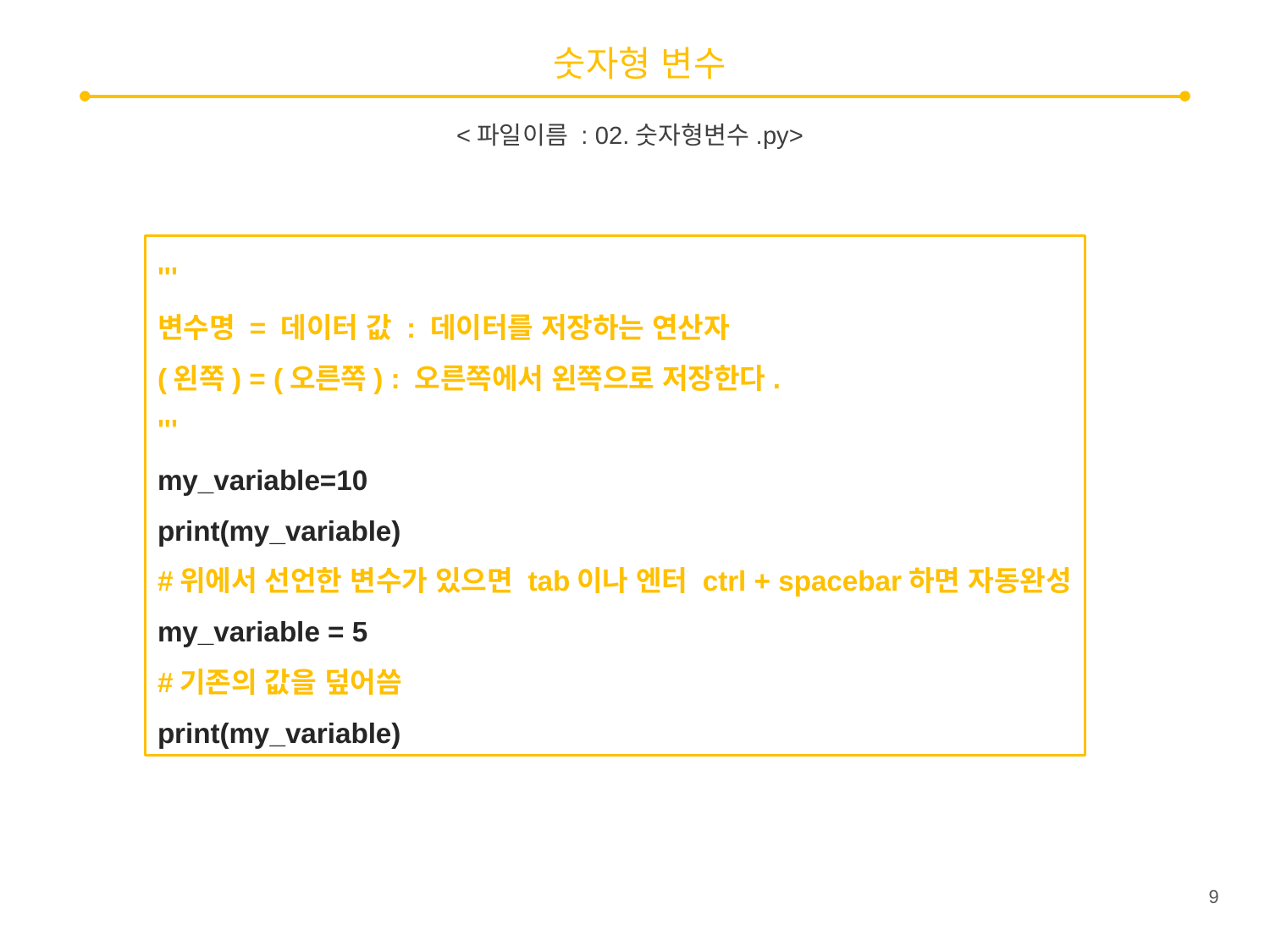

# 숫자형 변수
<파일이름 : 02.숫자형변수.py>
'''
변수명 = 데이터 값 : 데이터를 저장하는 연산자
(왼쪽) = (오른쪽) : 오른쪽에서 왼쪽으로 저장한다.
'''
my_variable=10
print(my_variable)
#위에서 선언한 변수가 있으면 tab이나 엔터 ctrl + spacebar하면 자동완성
my_variable = 5
#기존의 값을 덮어씀
print(my_variable)